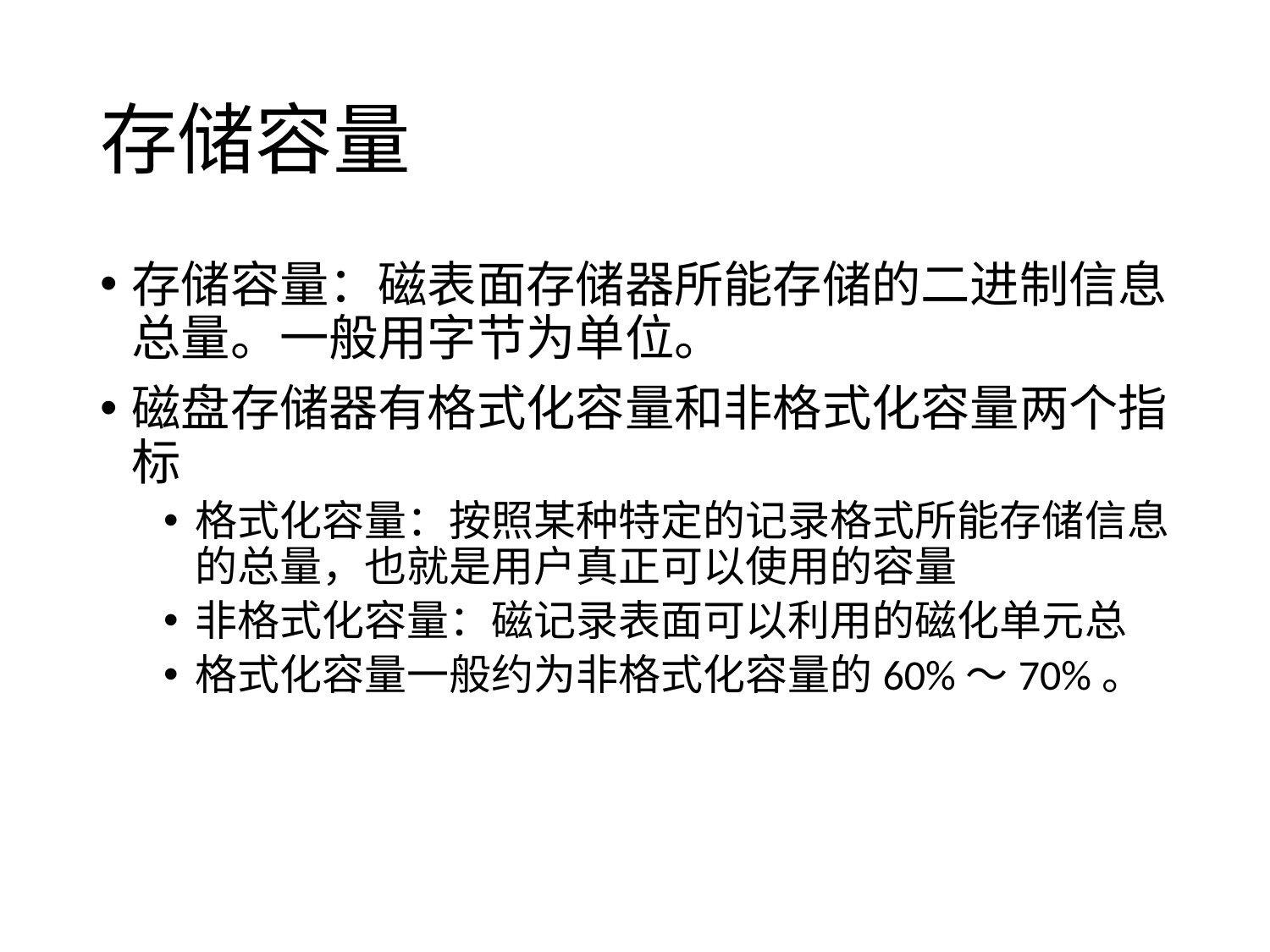

# 存储容量
存储容量：磁表面存储器所能存储的二进制信息总量。一般用字节为单位。
磁盘存储器有格式化容量和非格式化容量两个指标
格式化容量：按照某种特定的记录格式所能存储信息的总量，也就是用户真正可以使用的容量
非格式化容量：磁记录表面可以利用的磁化单元总
格式化容量一般约为非格式化容量的60%～70%。